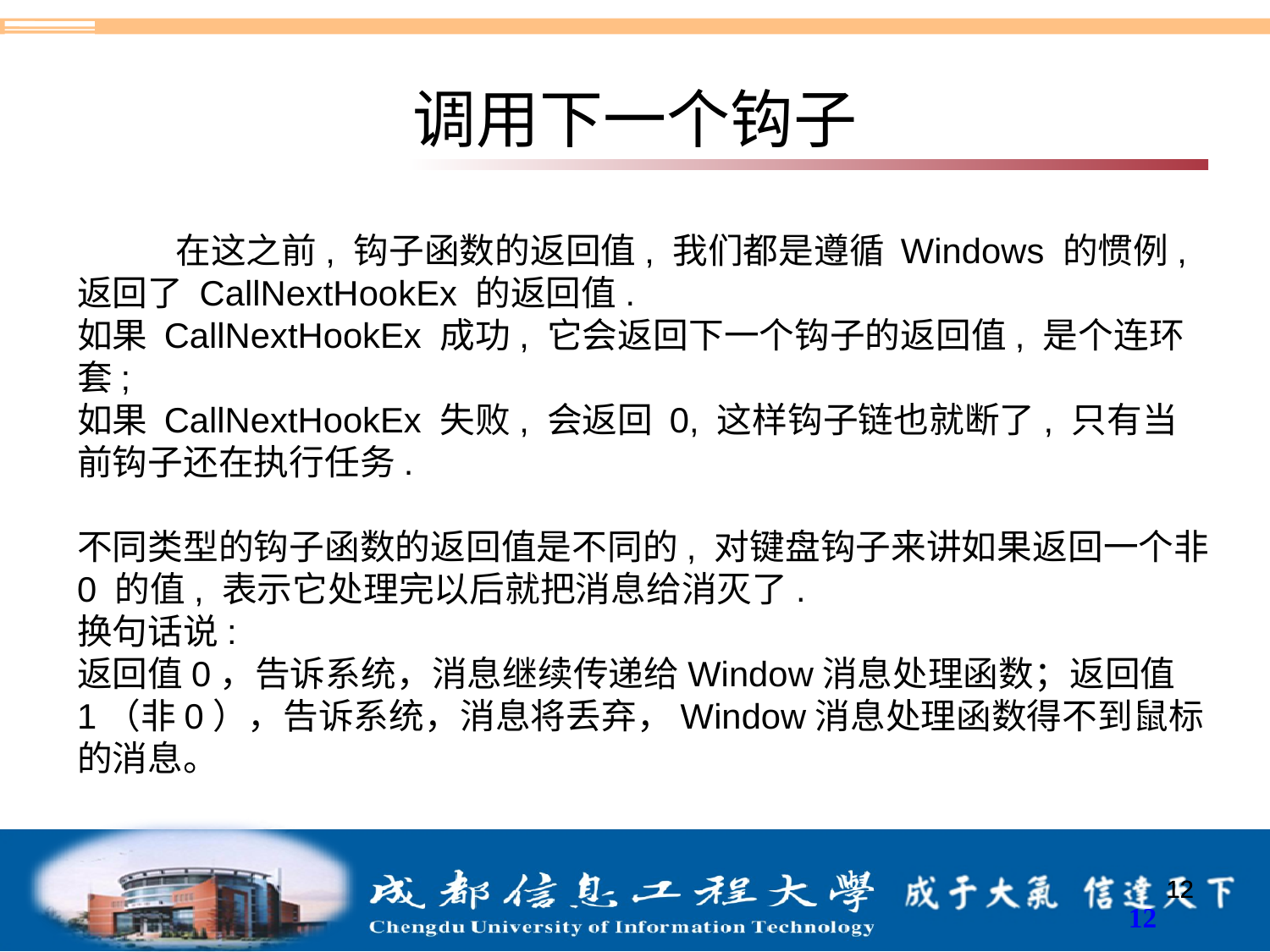

# 调用下一个钩子
在这之前, 钩子函数的返回值, 我们都是遵循 Windows 的惯例, 返回了 CallNextHookEx 的返回值.
如果 CallNextHookEx 成功, 它会返回下一个钩子的返回值, 是个连环套;
如果 CallNextHookEx 失败, 会返回 0, 这样钩子链也就断了, 只有当前钩子还在执行任务.
不同类型的钩子函数的返回值是不同的, 对键盘钩子来讲如果返回一个非 0 的值, 表示它处理完以后就把消息给消灭了.
换句话说: 
返回值0，告诉系统，消息继续传递给Window消息处理函数；返回值1（非0），告诉系统，消息将丢弃，Window消息处理函数得不到鼠标的消息。
12